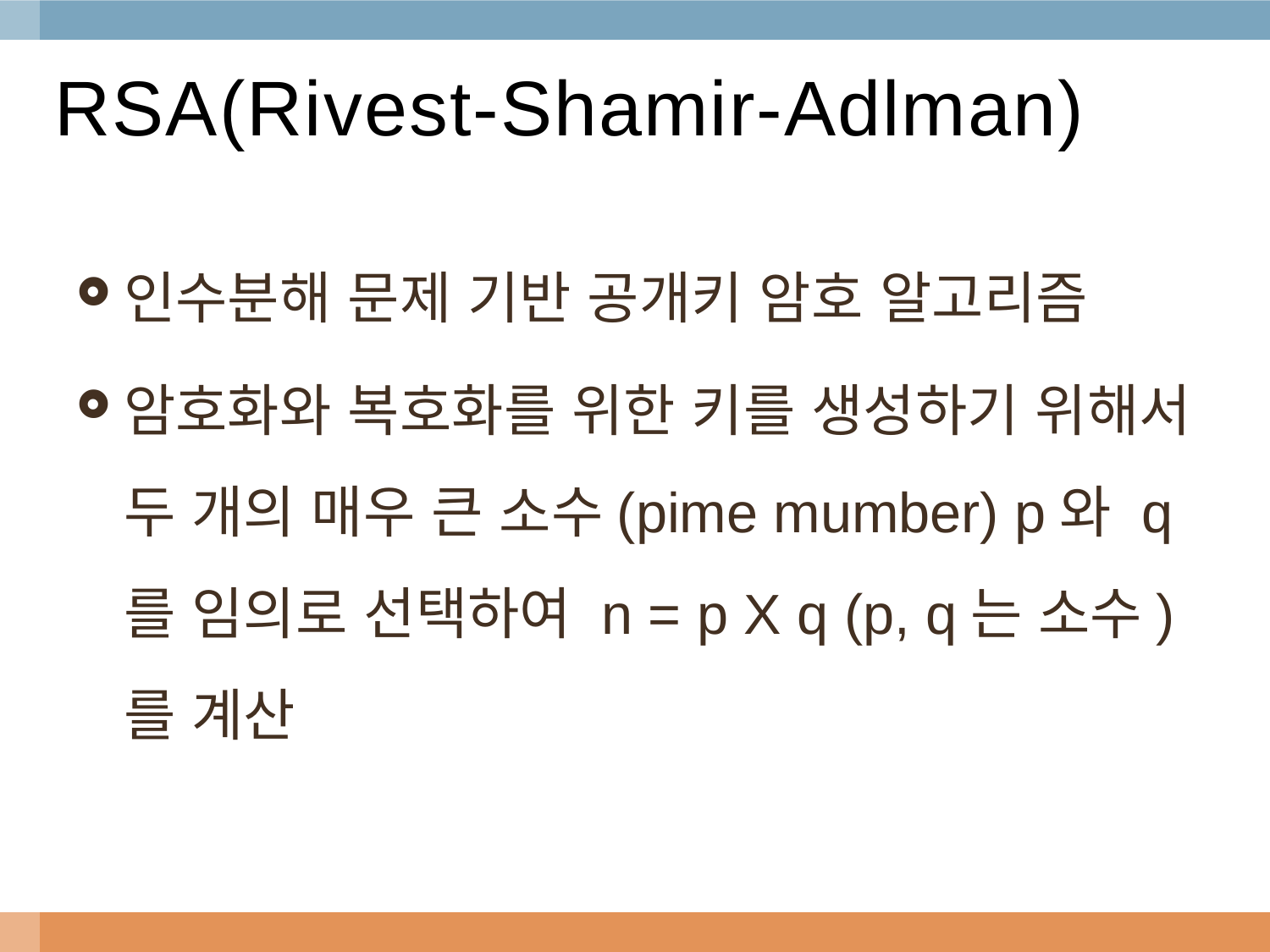

# RSA(Rivest-Shamir-Adlman)
인수분해 문제 기반 공개키 암호 알고리즘
암호화와 복호화를 위한 키를 생성하기 위해서 두 개의 매우 큰 소수(pime mumber) p와 q를 임의로 선택하여 n = p X q (p, q는 소수)를 계산